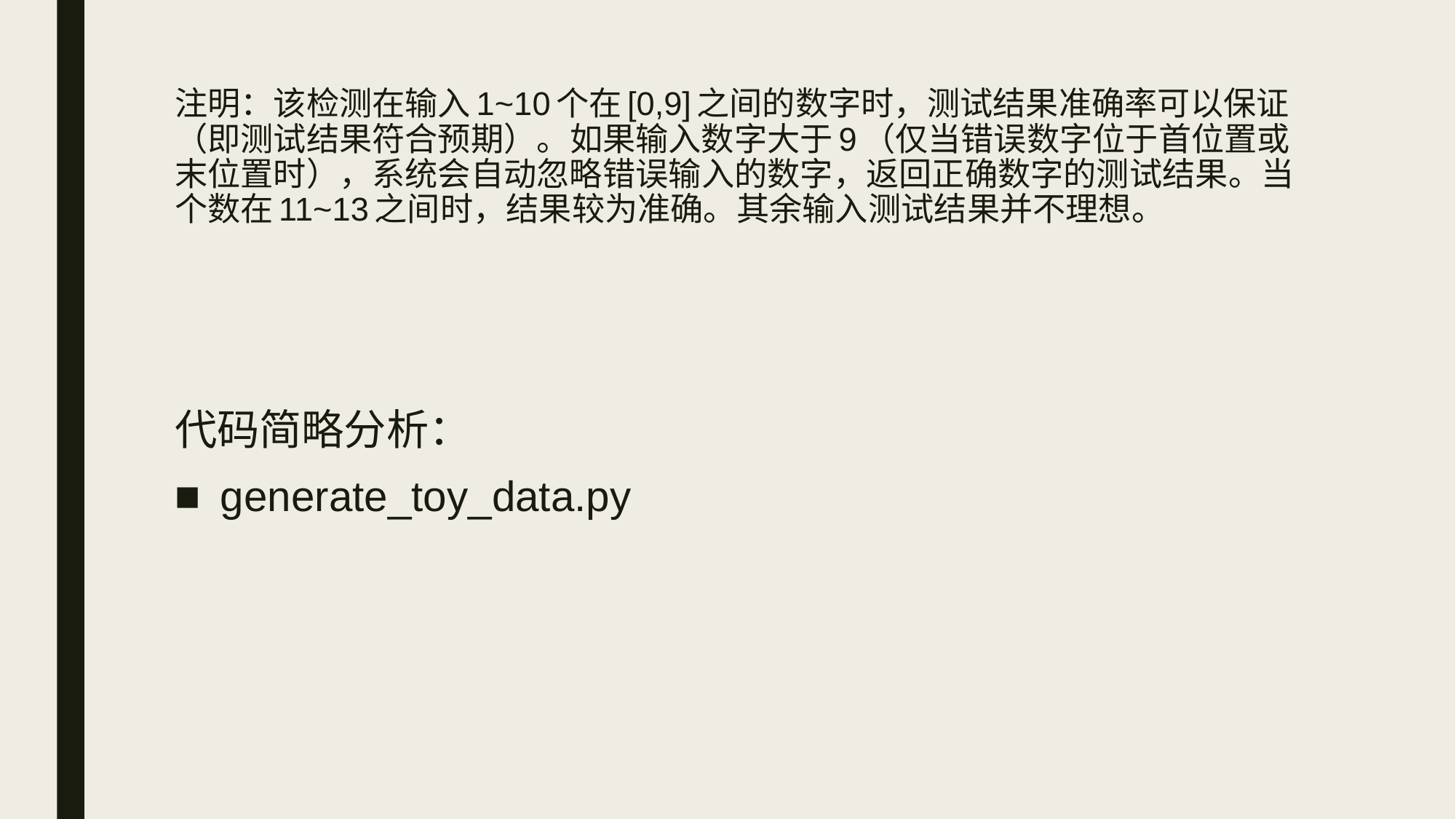

# 注明：该检测在输入1~10个在[0,9]之间的数字时，测试结果准确率可以保证（即测试结果符合预期）。如果输入数字大于9（仅当错误数字位于首位置或末位置时），系统会自动忽略错误输入的数字，返回正确数字的测试结果。当个数在11~13之间时，结果较为准确。其余输入测试结果并不理想。
代码简略分析：
generate_toy_data.py